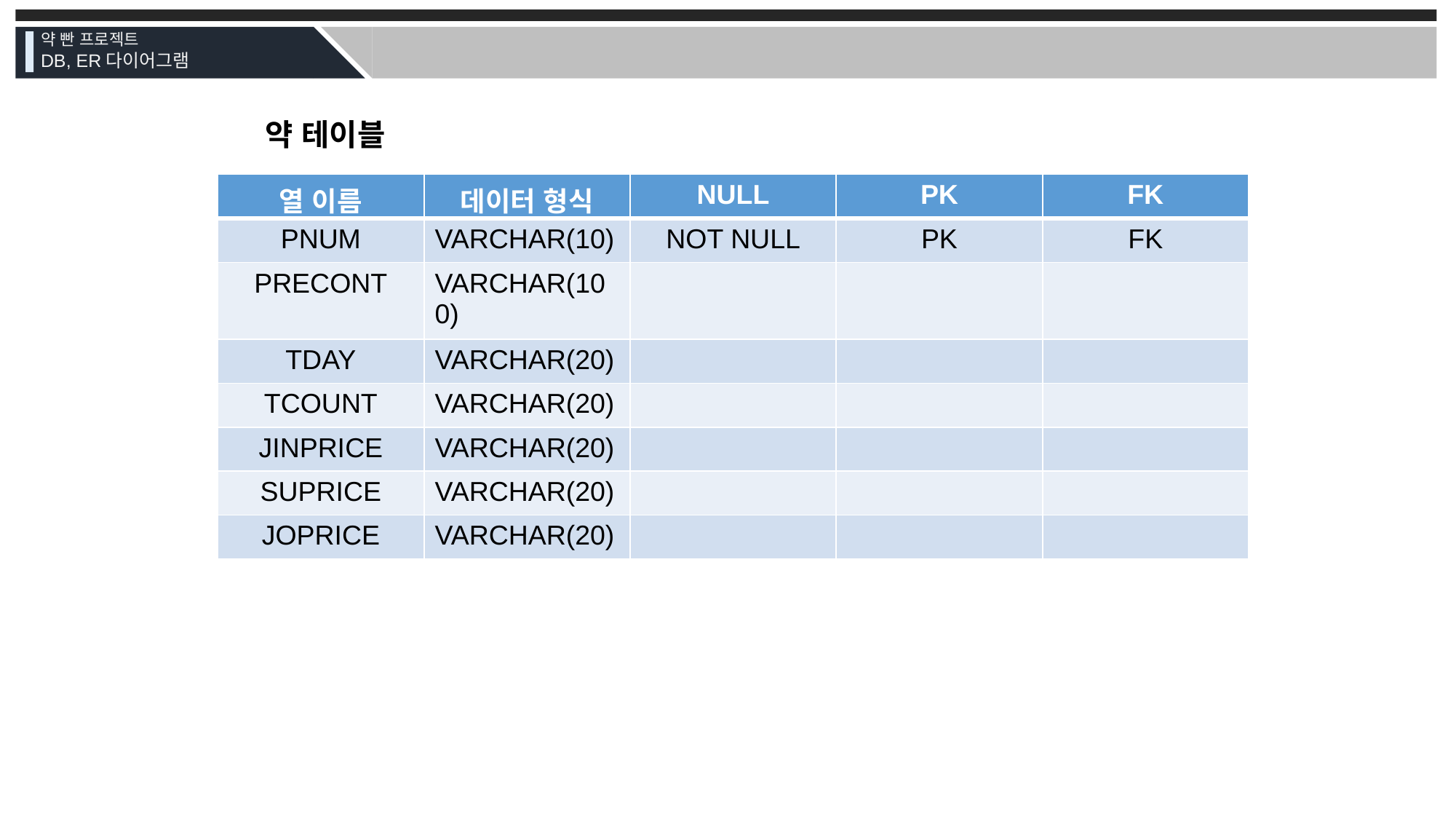

약 빤 프로젝트

DB, ER다이어그램
약 테이블
| 열 이름 | 데이터 형식 | NULL | PK | FK |
| --- | --- | --- | --- | --- |
| PNUM | VARCHAR(10) | NOT NULL | PK | FK |
| PRECONT | VARCHAR(100) |  |  |  |
| TDAY | VARCHAR(20) |  |  |  |
| TCOUNT | VARCHAR(20) |  |  |  |
| JINPRICE | VARCHAR(20) |  |  |  |
| SUPRICE | VARCHAR(20) |  |  |  |
| JOPRICE | VARCHAR(20) |  |  |  |